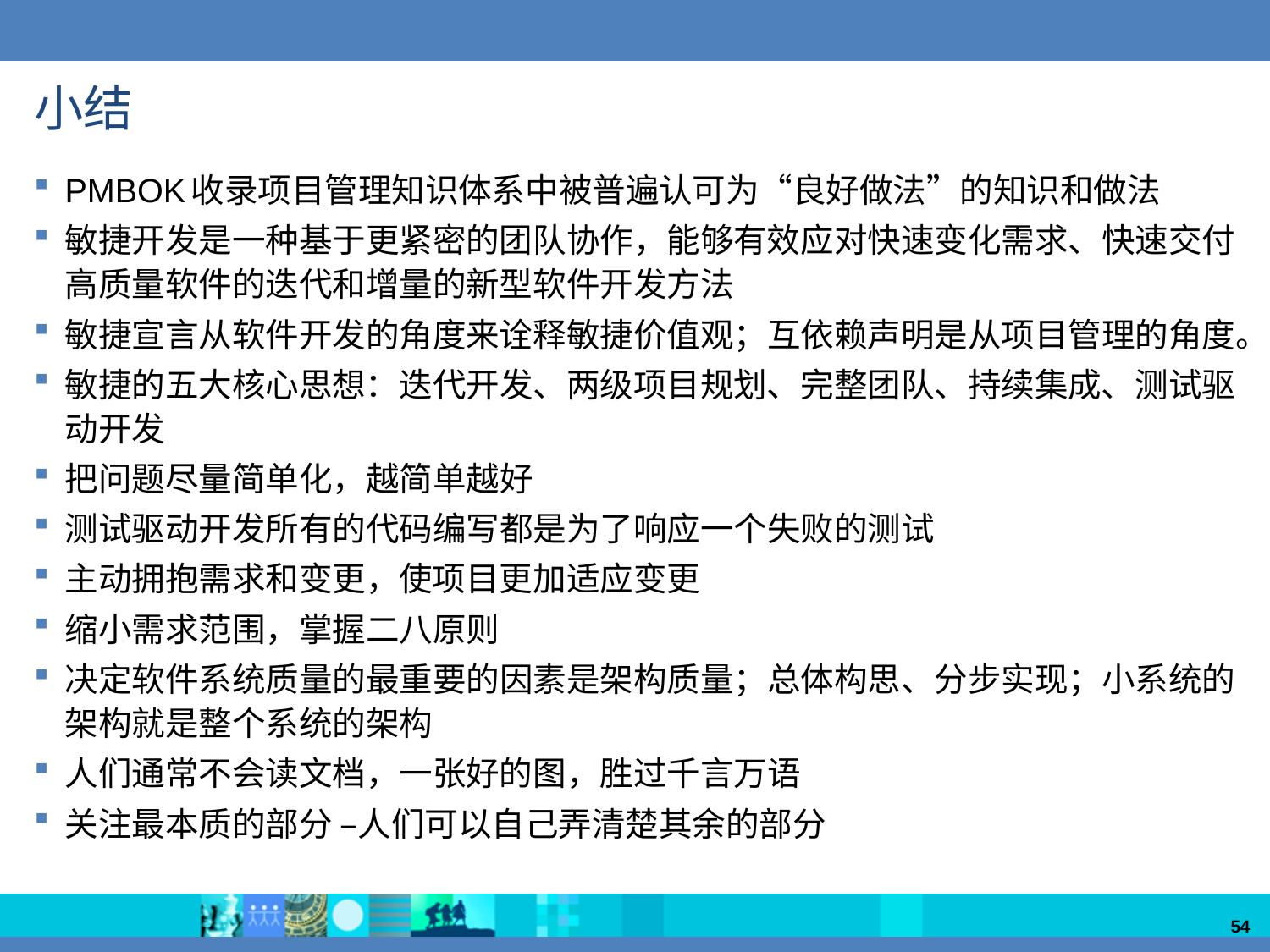

# 小结
PMBOK收录项目管理知识体系中被普遍认可为“良好做法”的知识和做法
敏捷开发是一种基于更紧密的团队协作，能够有效应对快速变化需求、快速交付高质量软件的迭代和增量的新型软件开发方法
敏捷宣言从软件开发的角度来诠释敏捷价值观；互依赖声明是从项目管理的角度。
敏捷的五大核心思想：迭代开发、两级项目规划、完整团队、持续集成、测试驱动开发
把问题尽量简单化，越简单越好
测试驱动开发所有的代码编写都是为了响应一个失败的测试
主动拥抱需求和变更，使项目更加适应变更
缩小需求范围，掌握二八原则
决定软件系统质量的最重要的因素是架构质量；总体构思、分步实现；小系统的架构就是整个系统的架构
人们通常不会读文档，一张好的图，胜过千言万语
关注最本质的部分 –人们可以自己弄清楚其余的部分
54